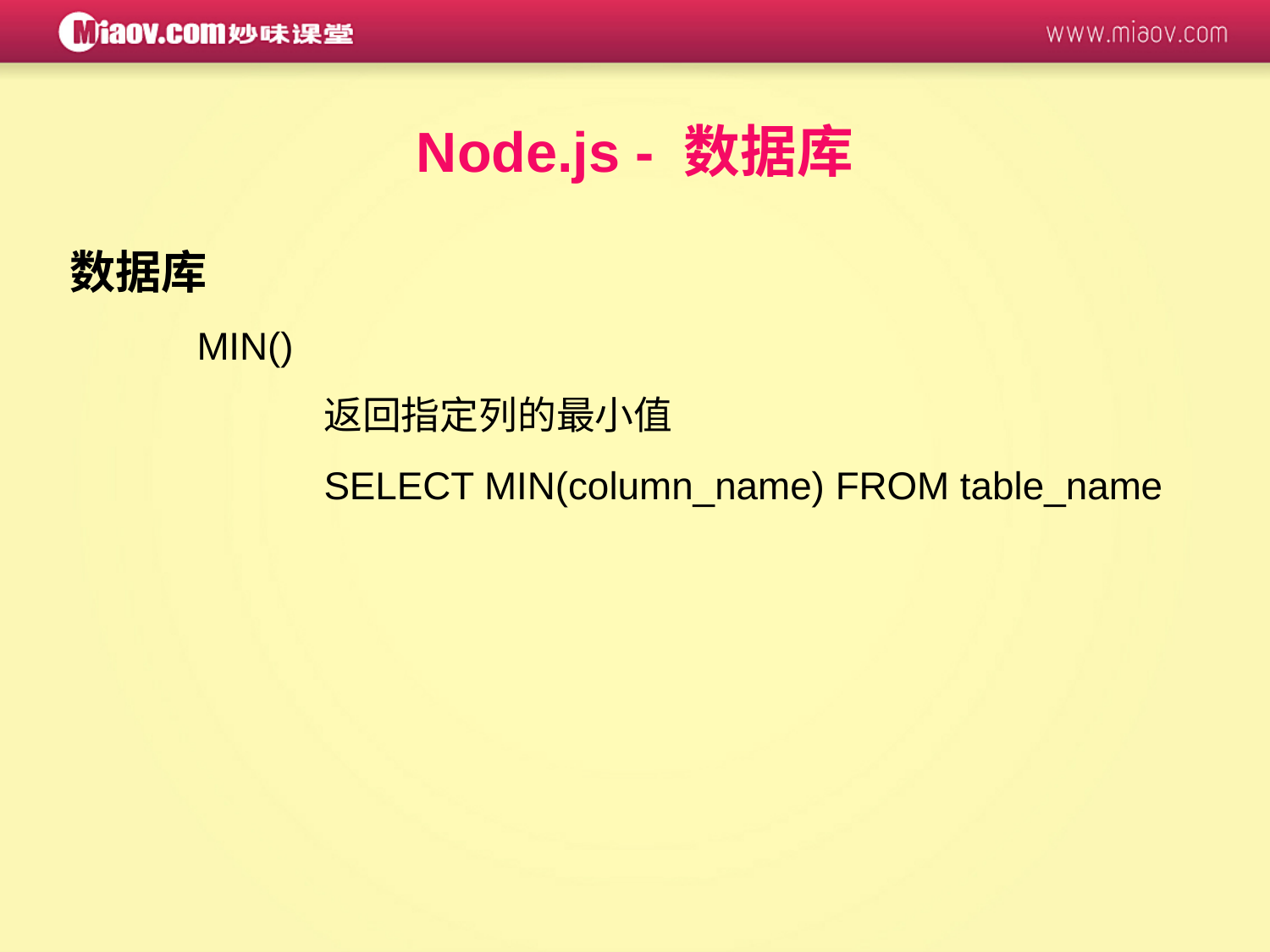

Node.js - 数据库
数据库
	MIN()
		返回指定列的最小值
		SELECT MIN(column_name) FROM table_name